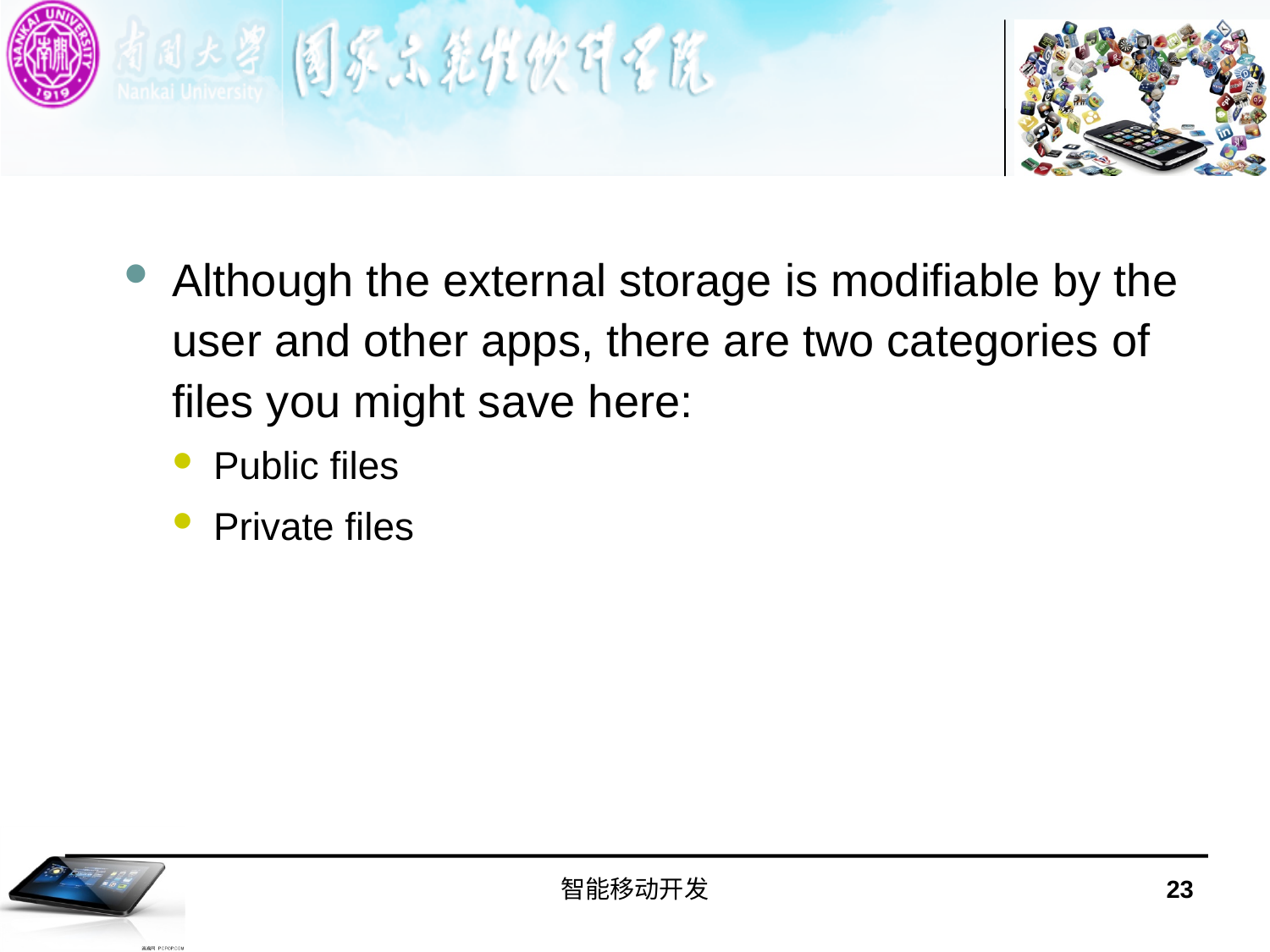

#
Although the external storage is modifiable by the user and other apps, there are two categories of files you might save here:
Public files
Private files
智能移动开发
23